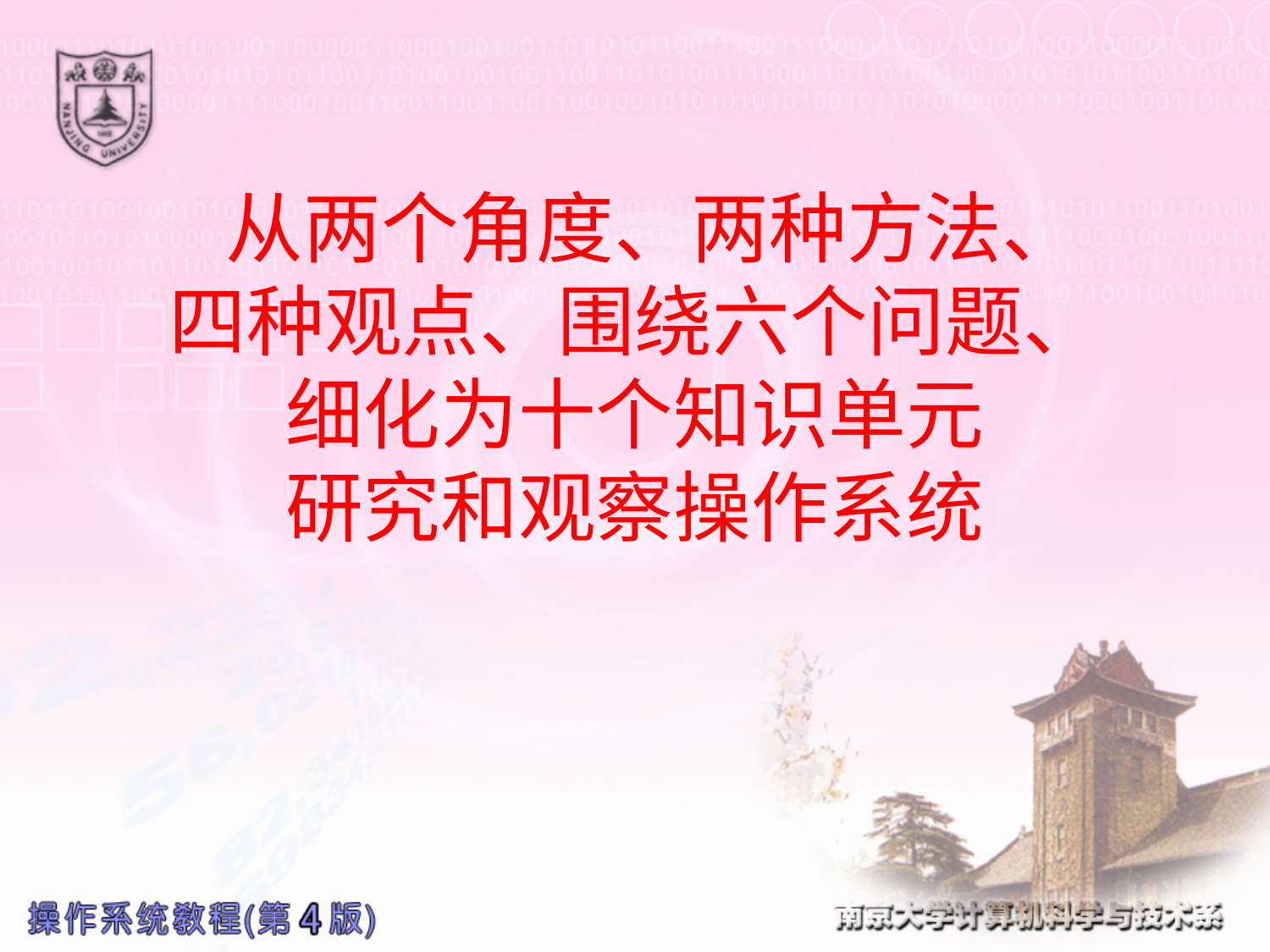

# 从两个角度、两种方法、 四种观点、围绕六个问题、 细化为十个知识单元 研究和观察操作系统